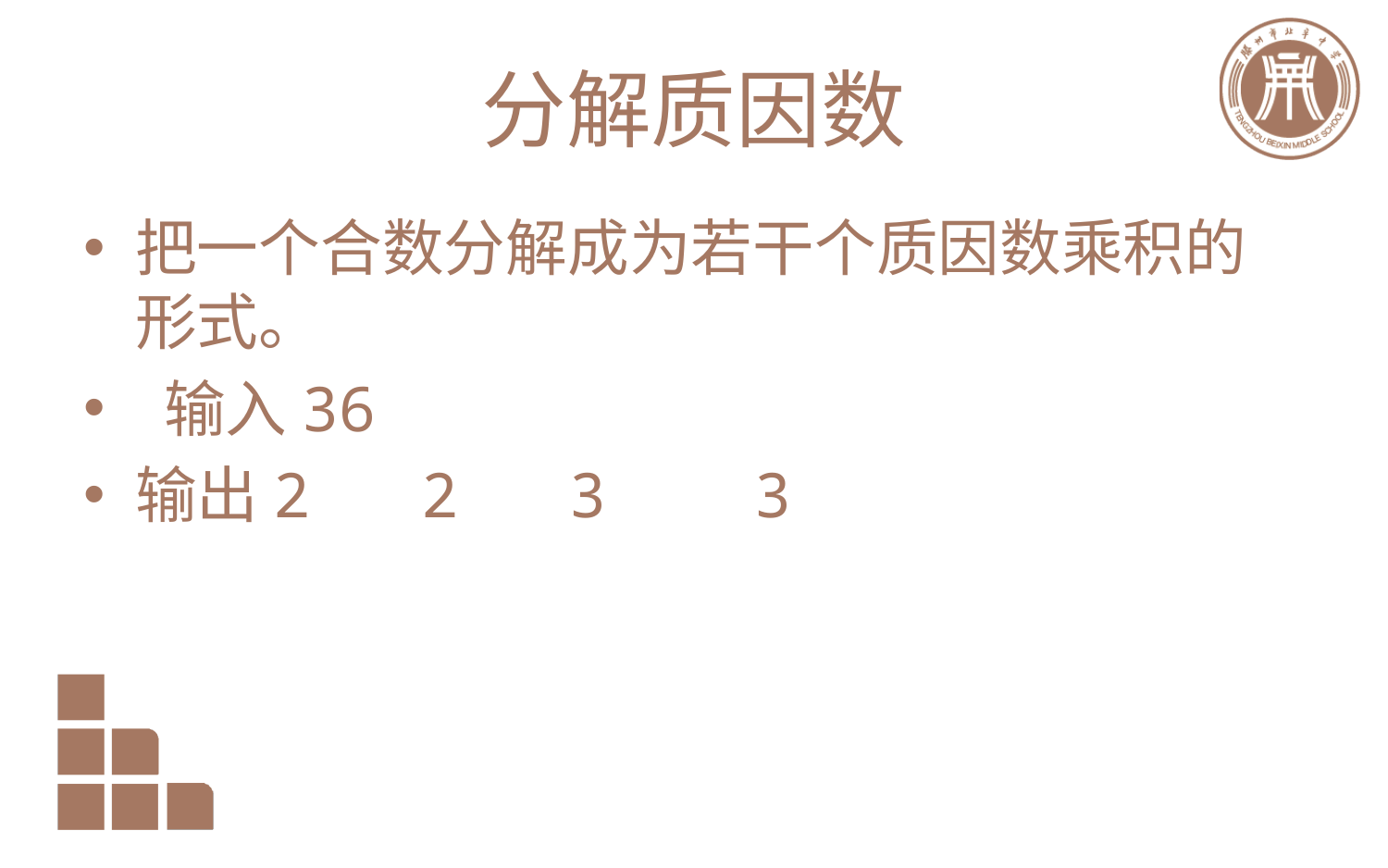

# 分解质因数
把一个合数分解成为若干个质因数乘积的形式。
 输入36
输出2   2   3    3